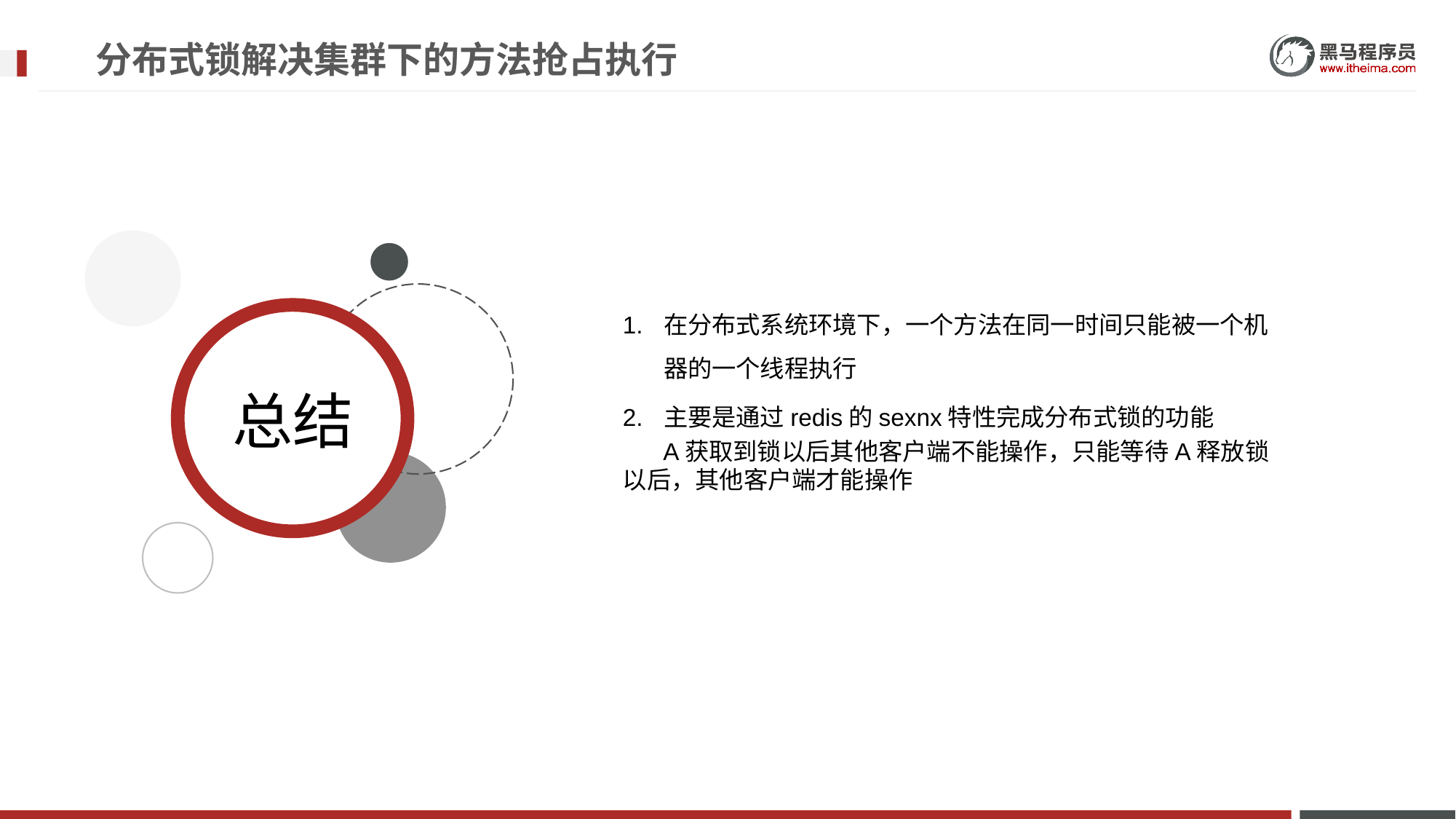

# 分布式锁解决集群下的方法抢占执行
在分布式系统环境下，一个方法在同一时间只能被一个机器的一个线程执行
主要是通过redis的sexnx特性完成分布式锁的功能
      A获取到锁以后其他客户端不能操作，只能等待A释放锁以后，其他客户端才能操作